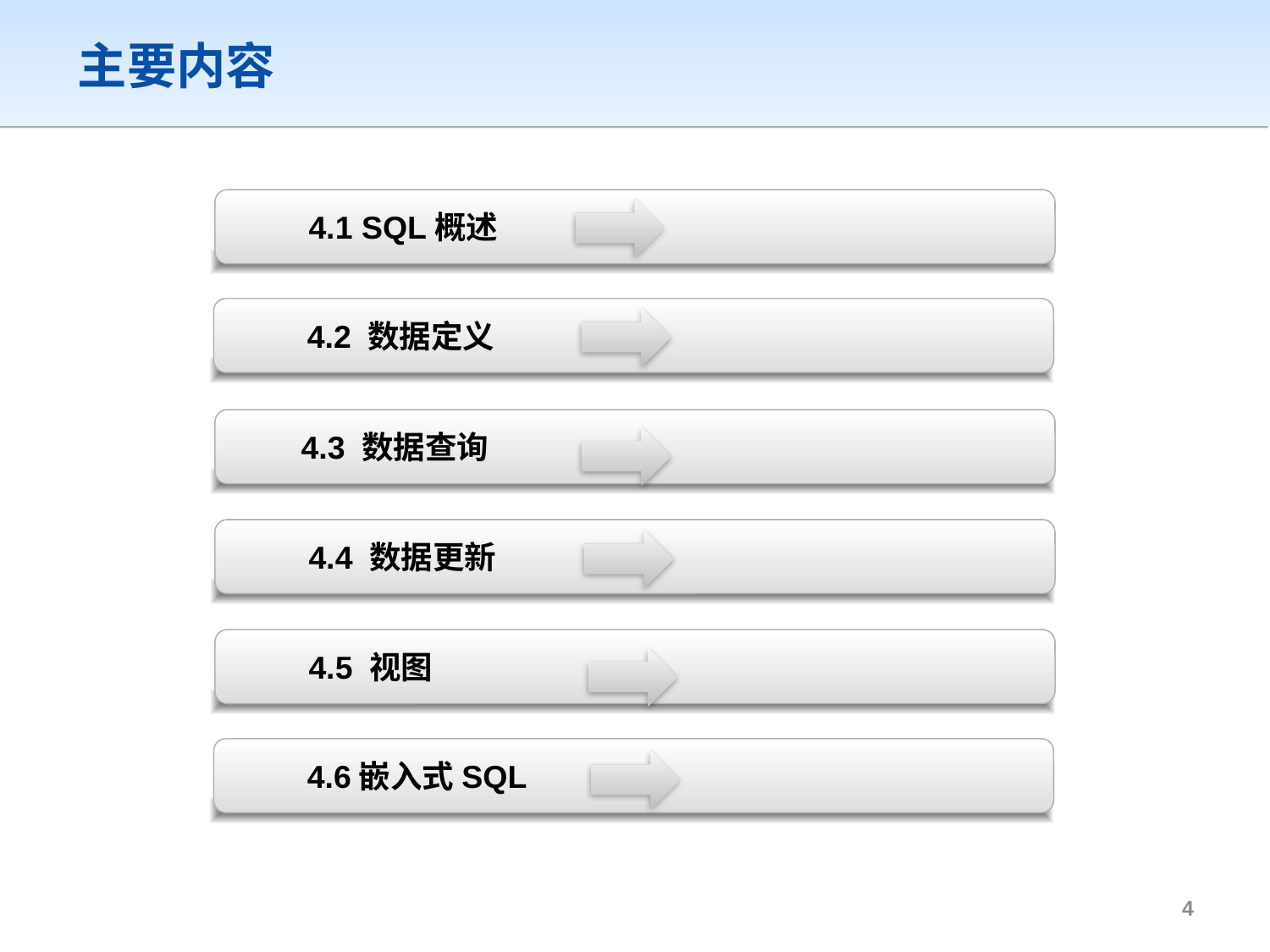

主要内容

4.1 SQL概述

4.2 数据定义

4.3 数据查询

4.4 数据更新

4.5 视图

4.6嵌入式SQL

4